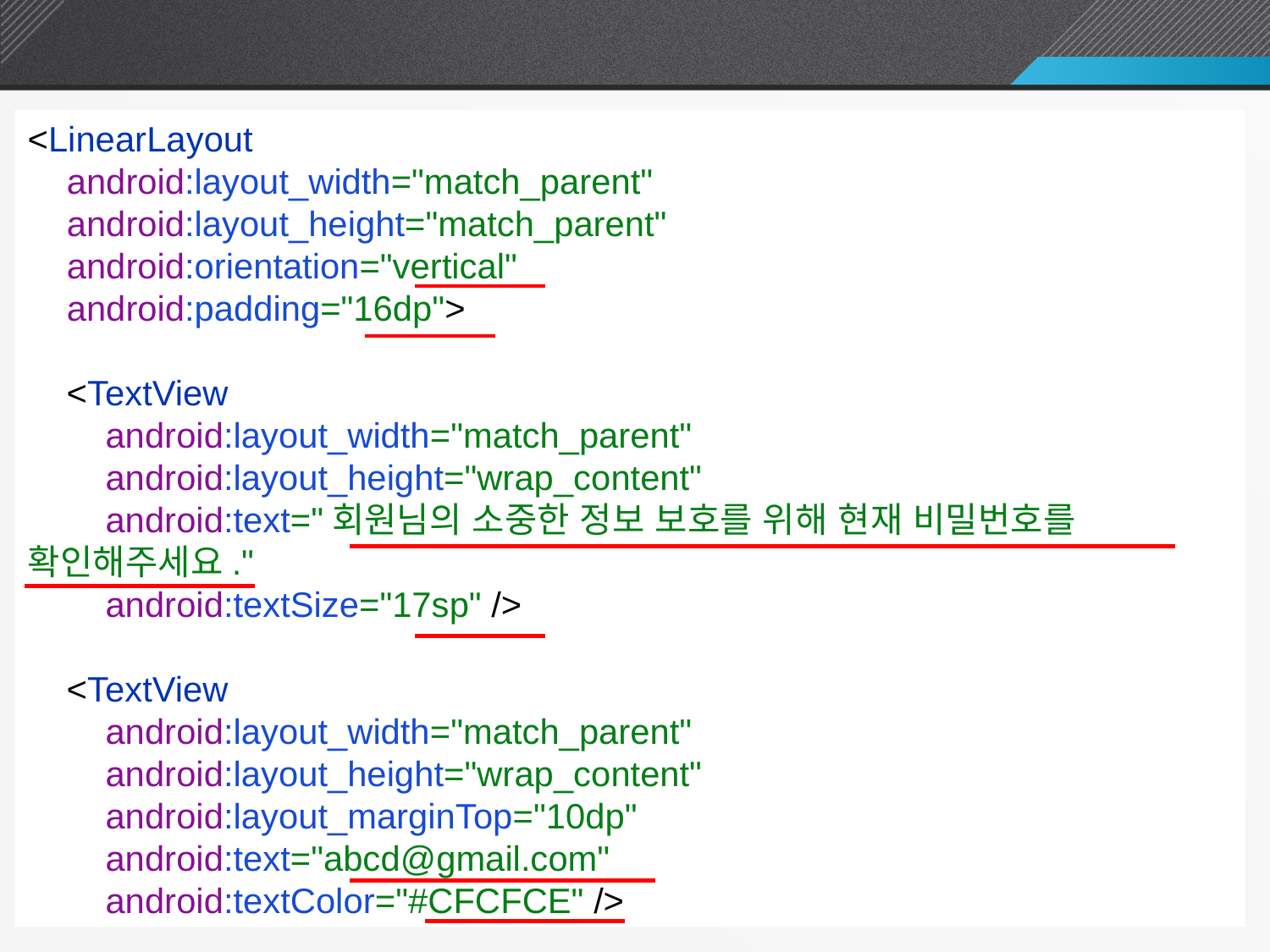

화면구성 XML 코드: 비밀번호 확인 화면
<LinearLayout
    android:layout_width="match_parent"
    android:layout_height="match_parent"
    android:orientation="vertical"
    android:padding="16dp">
    <TextView
        android:layout_width="match_parent"
        android:layout_height="wrap_content"
        android:text="회원님의 소중한 정보 보호를 위해 현재 비밀번호를 확인해주세요."
        android:textSize="17sp" />
    <TextView
        android:layout_width="match_parent"
        android:layout_height="wrap_content"
        android:layout_marginTop="10dp"
        android:text="abcd@gmail.com"
        android:textColor="#CFCFCE" />